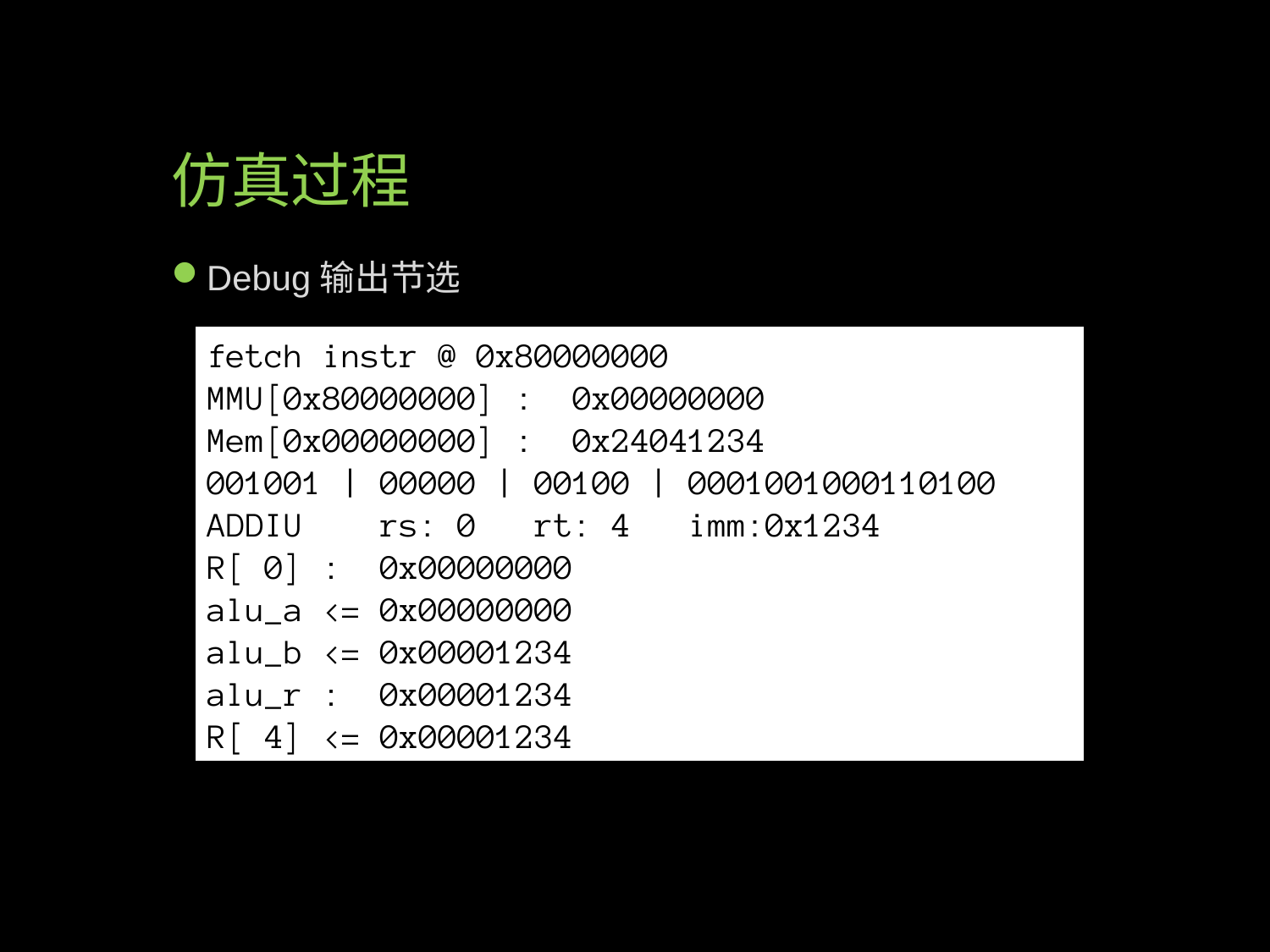

# 仿真过程
Debug输出节选
fetch instr @ 0x80000000
MMU[0x80000000] :  0x00000000
Mem[0x00000000] :  0x24041234
001001 | 00000 | 00100 | 0001001000110100
ADDIU    rs: 0   rt: 4   imm:0x1234
R[ 0] :  0x00000000
alu_a <= 0x00000000
alu_b <= 0x00001234
alu_r :  0x00001234
R[ 4] <= 0x00001234